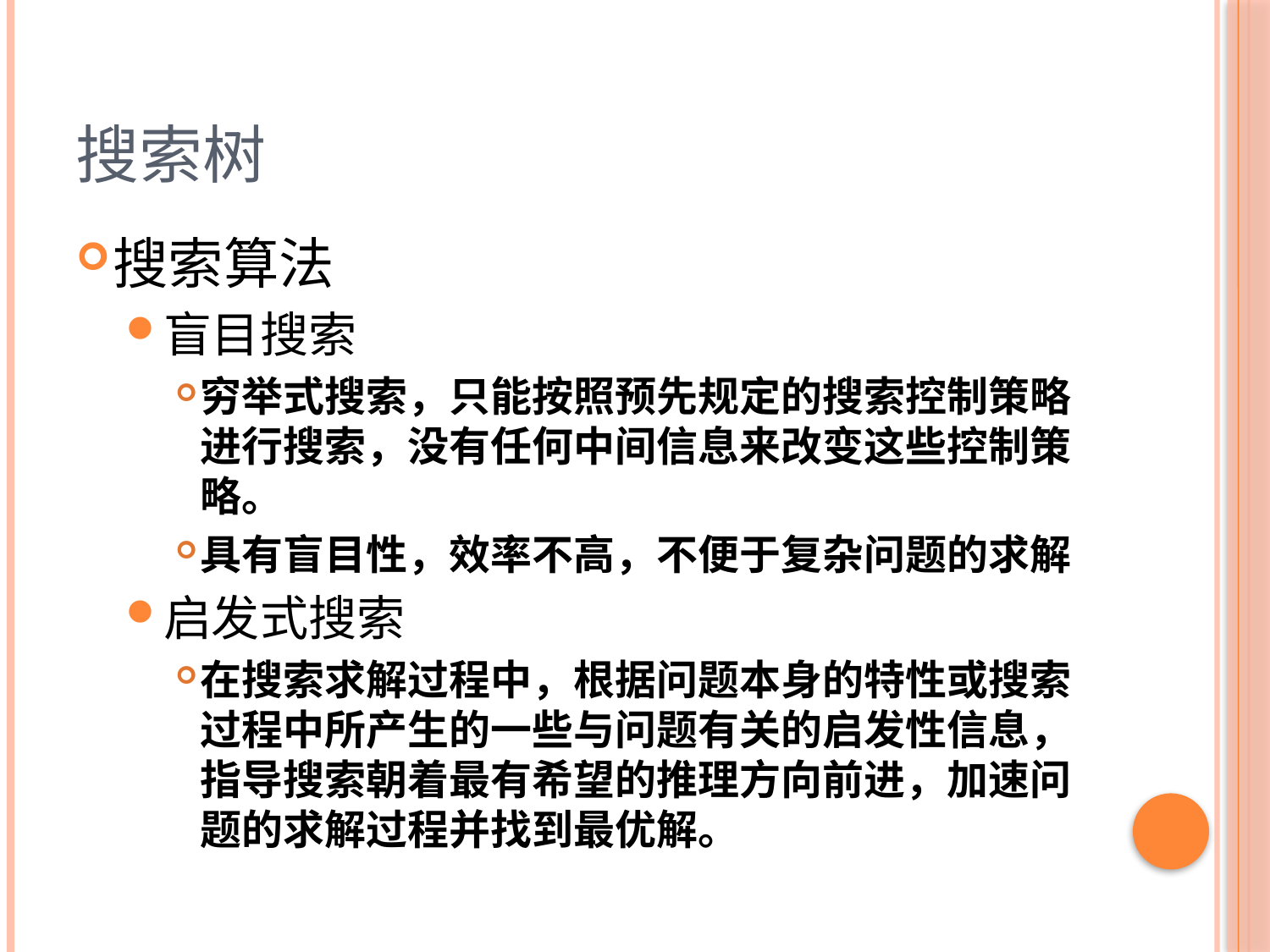

# 搜索树
搜索算法
盲目搜索
穷举式搜索，只能按照预先规定的搜索控制策略进行搜索，没有任何中间信息来改变这些控制策略。
具有盲目性，效率不高，不便于复杂问题的求解
启发式搜索
在搜索求解过程中，根据问题本身的特性或搜索过程中所产生的一些与问题有关的启发性信息，指导搜索朝着最有希望的推理方向前进，加速问题的求解过程并找到最优解。